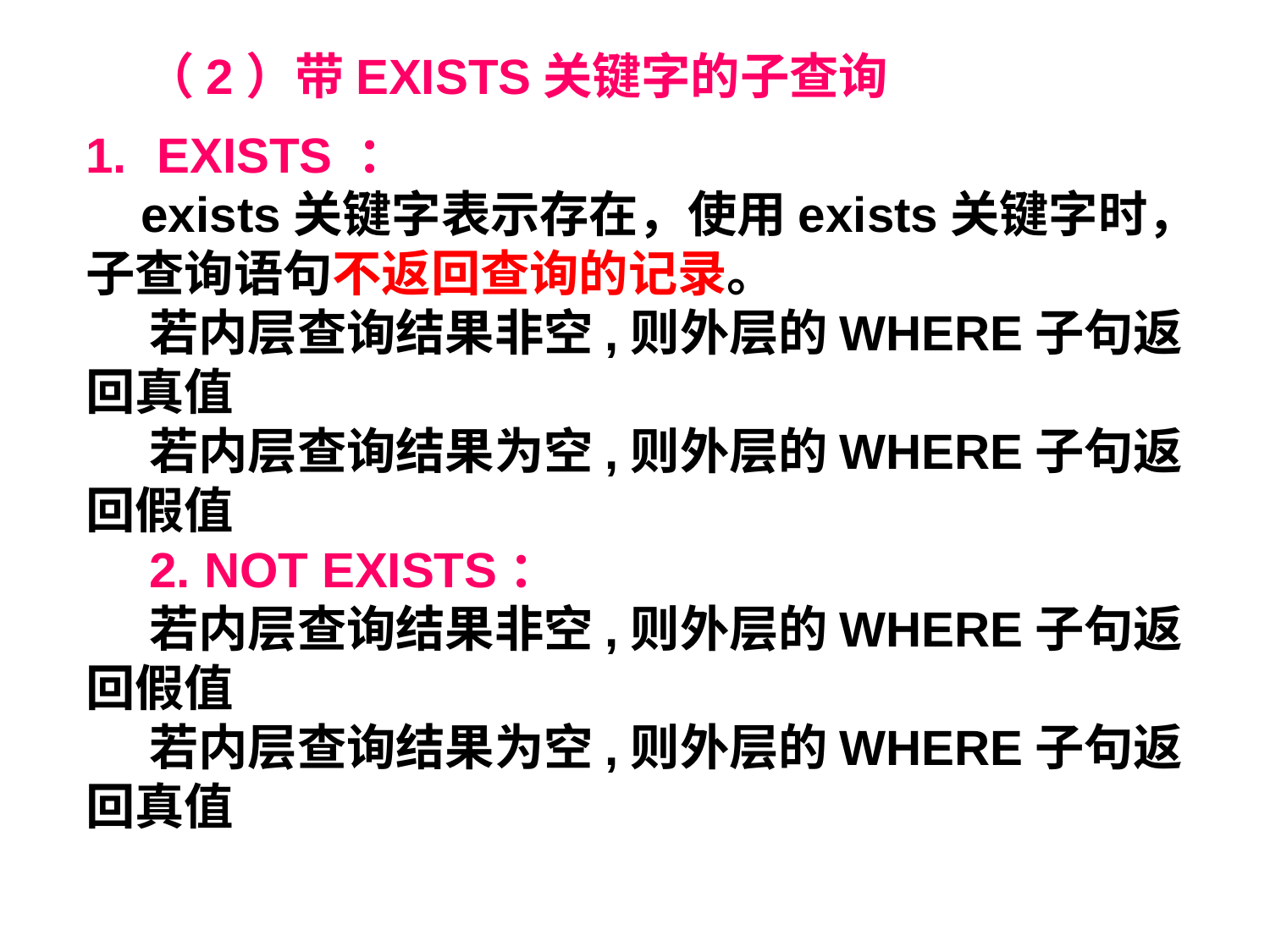

（2）带EXISTS关键字的子查询
EXISTS ：
    exists关键字表示存在，使用exists关键字时，子查询语句不返回查询的记录。
若内层查询结果非空,则外层的WHERE子句返回真值
若内层查询结果为空,则外层的WHERE子句返回假值
2. NOT EXISTS：
若内层查询结果非空,则外层的WHERE子句返回假值
若内层查询结果为空,则外层的WHERE子句返回真值